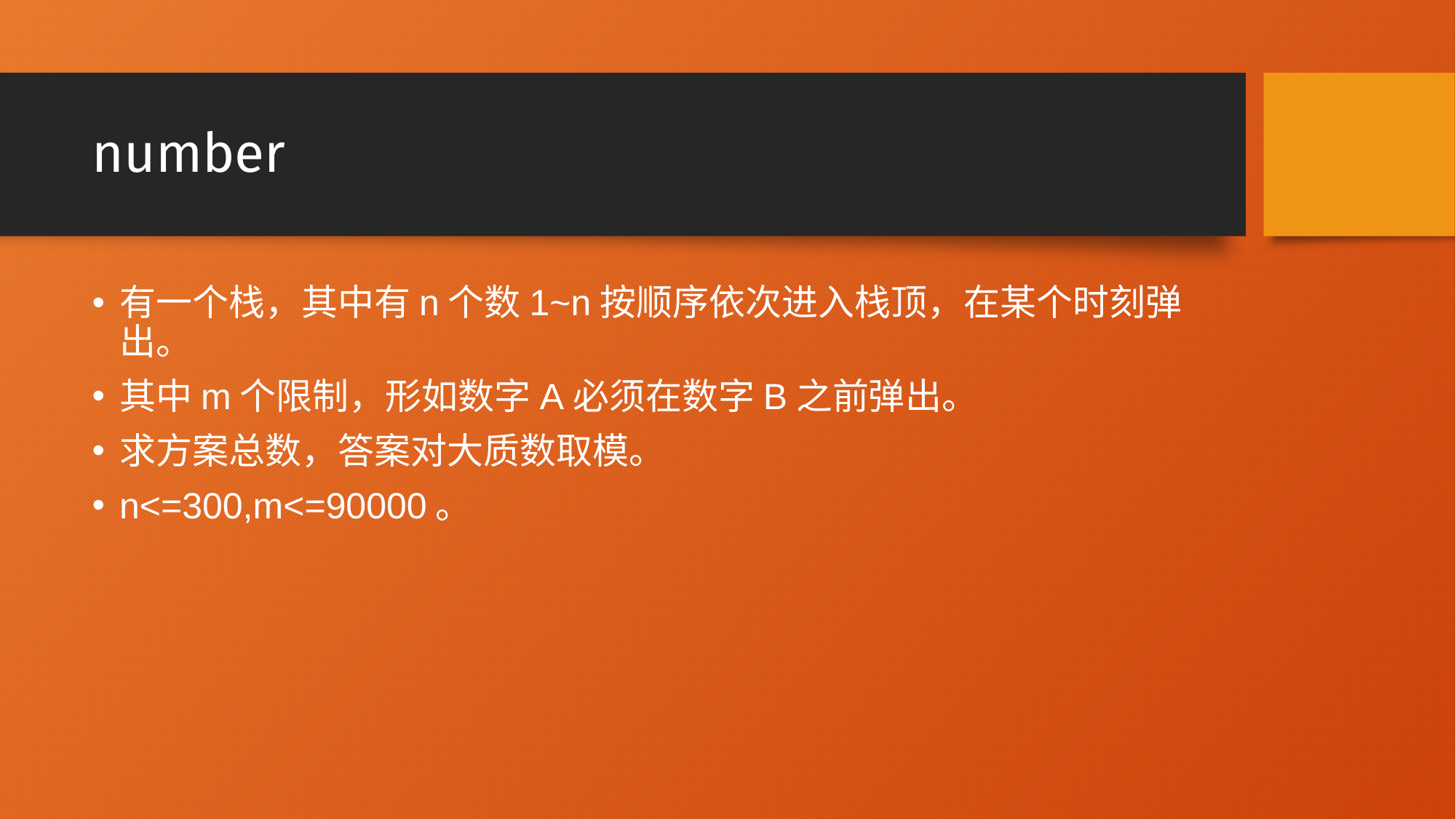

# number
有一个栈，其中有n个数1~n按顺序依次进入栈顶，在某个时刻弹出。
其中m个限制，形如数字A必须在数字B之前弹出。
求方案总数，答案对大质数取模。
n<=300,m<=90000。